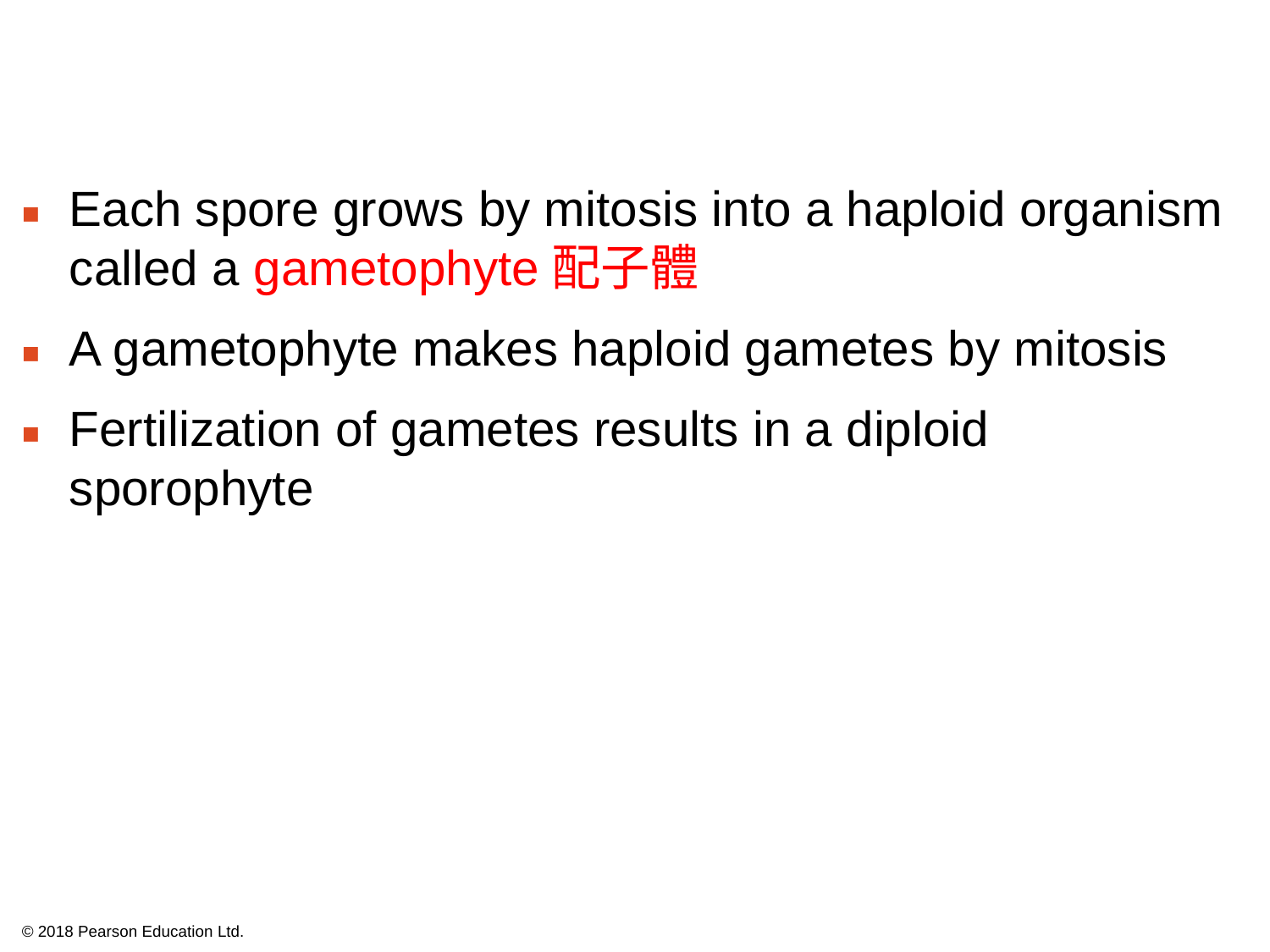

Each spore grows by mitosis into a haploid organism called a gametophyte配子體
A gametophyte makes haploid gametes by mitosis
Fertilization of gametes results in a diploid sporophyte
© 2018 Pearson Education Ltd.